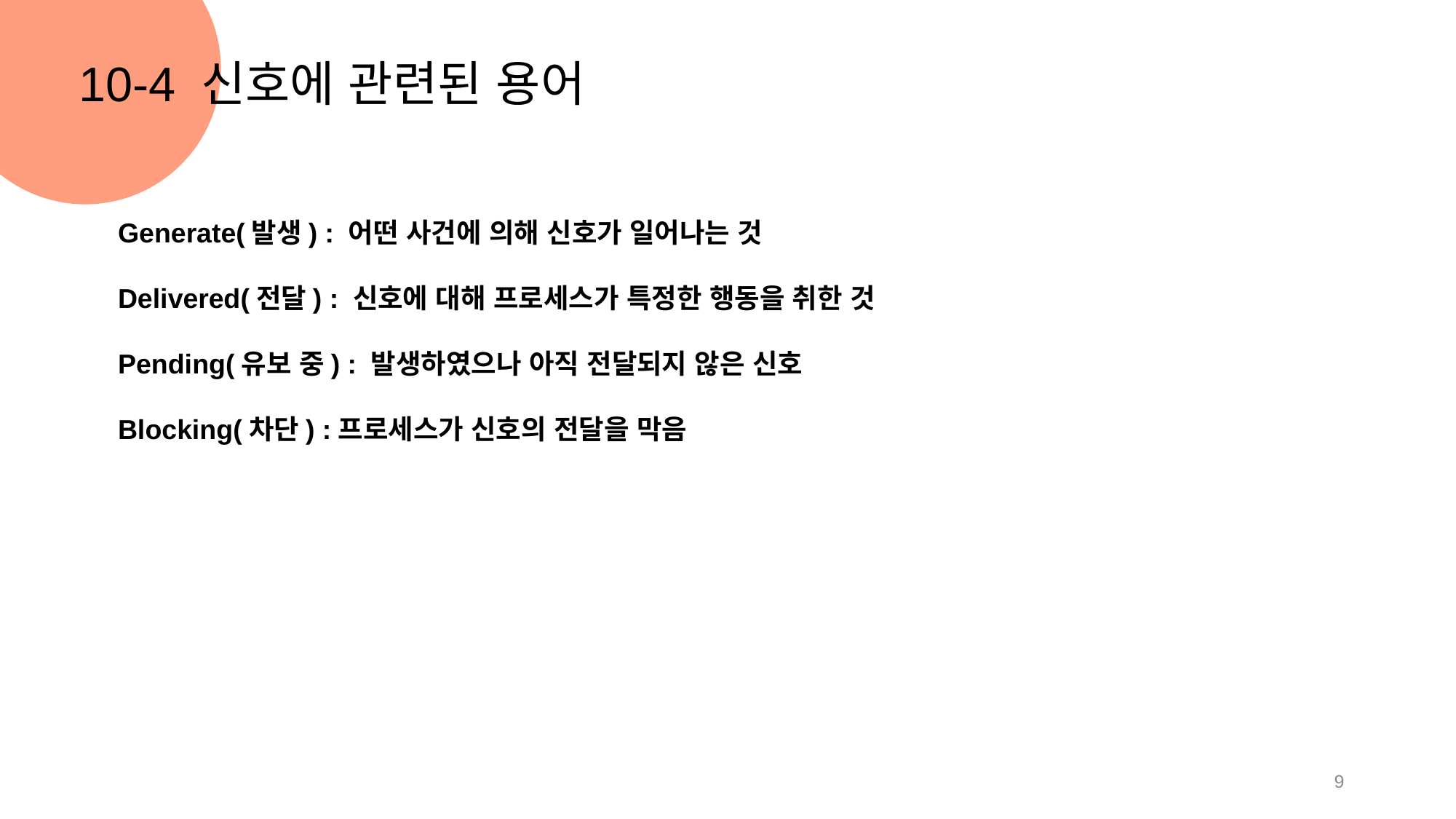

10-4 신호에 관련된 용어
Generate(발생) : 어떤 사건에 의해 신호가 일어나는 것

Delivered(전달) : 신호에 대해 프로세스가 특정한 행동을 취한 것

Pending(유보 중) : 발생하였으나 아직 전달되지 않은 신호

Blocking(차단) :프로세스가 신호의 전달을 막음
구조체 멤버
9